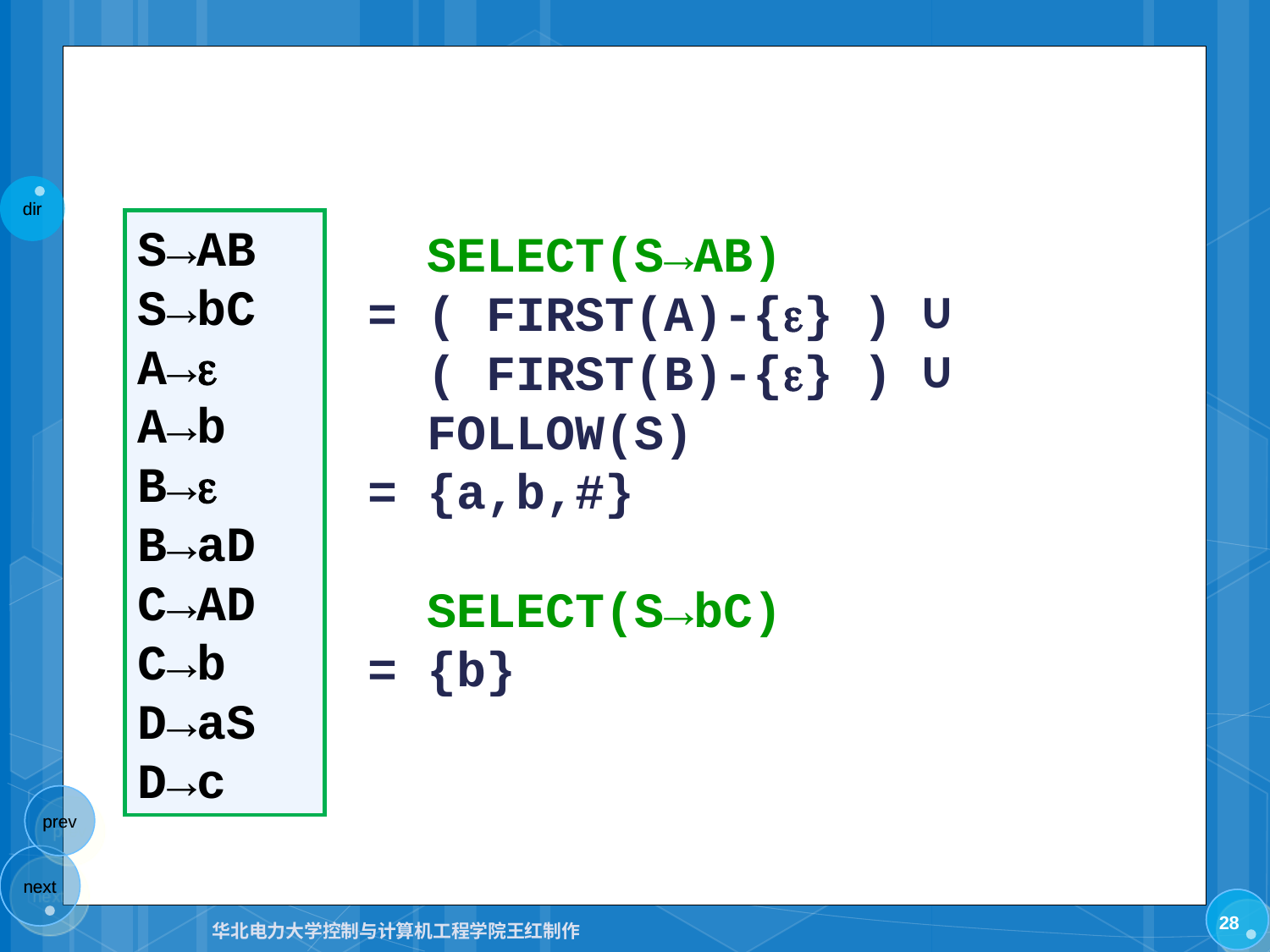

#
S→AB
S→bC
A→ε
A→b
B→ε
B→aD
C→AD
C→b
D→aS
D→c
  SELECT(S→AB)
= ( FIRST(A)-{ε} ) ∪
  ( FIRST(B)-{ε} ) ∪
  FOLLOW(S)
= {a,b,#}

  SELECT(S→bC)
= {b}
28
华北电力大学控制与计算机工程学院王红制作